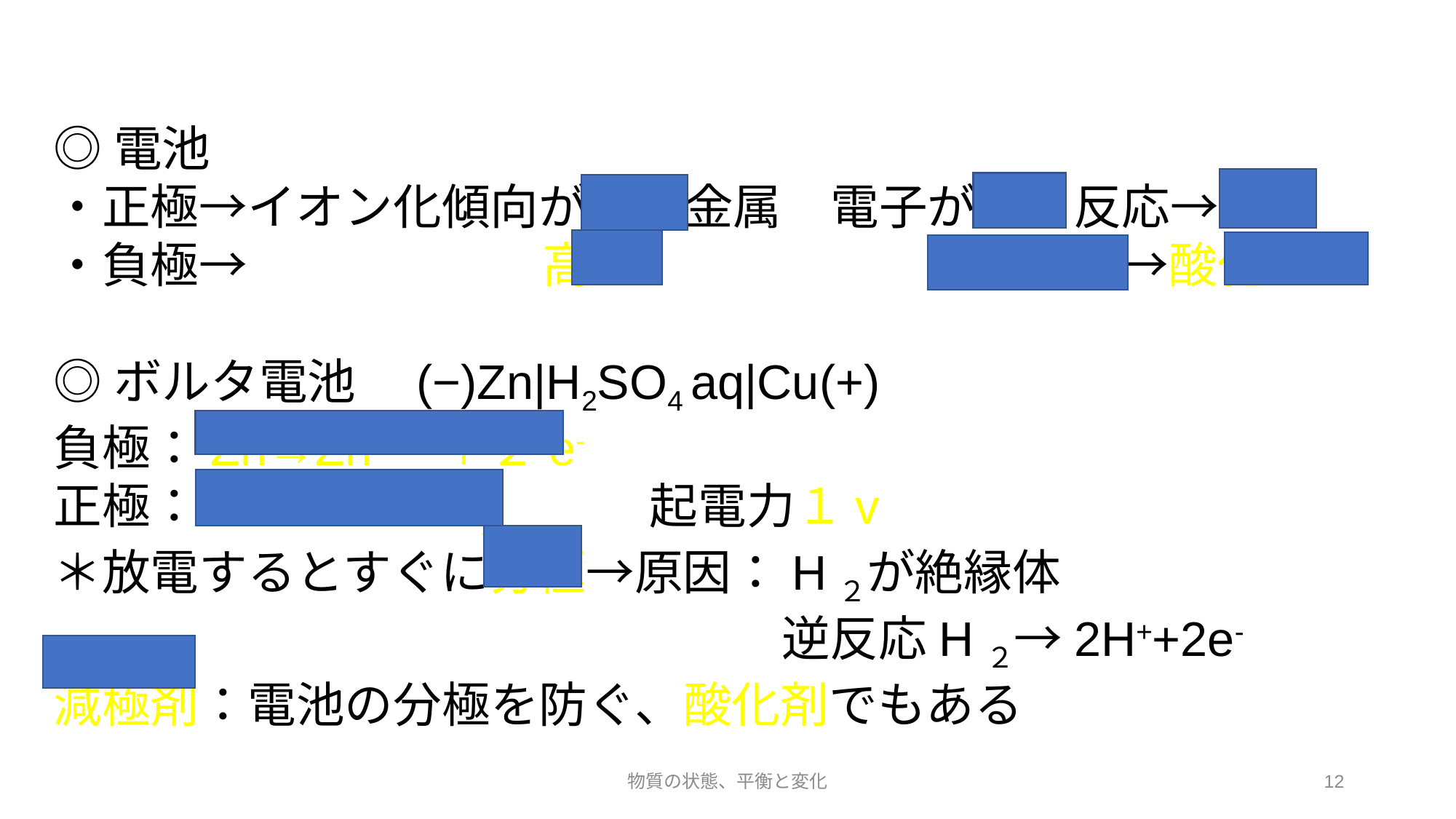

◎電池
・正極→イオン化傾向が低い金属　電子が入る反応→還元
・負極→                           高　　　　　　    出る　　→酸化

◎ボルタ電池　(−)Zn|H2SO4 aq|Cu(+)
負極：Zn→Zn２＋＋２e-
正極：2H++2e-→H２　　　起電力１v
＊放電するとすぐに分極→原因：H２が絶縁体
　　　　　　　　　　　　　　　逆反応H２→2H++2e-
減極剤：電池の分極を防ぐ、酸化剤でもある

物質の状態、平衡と変化
12